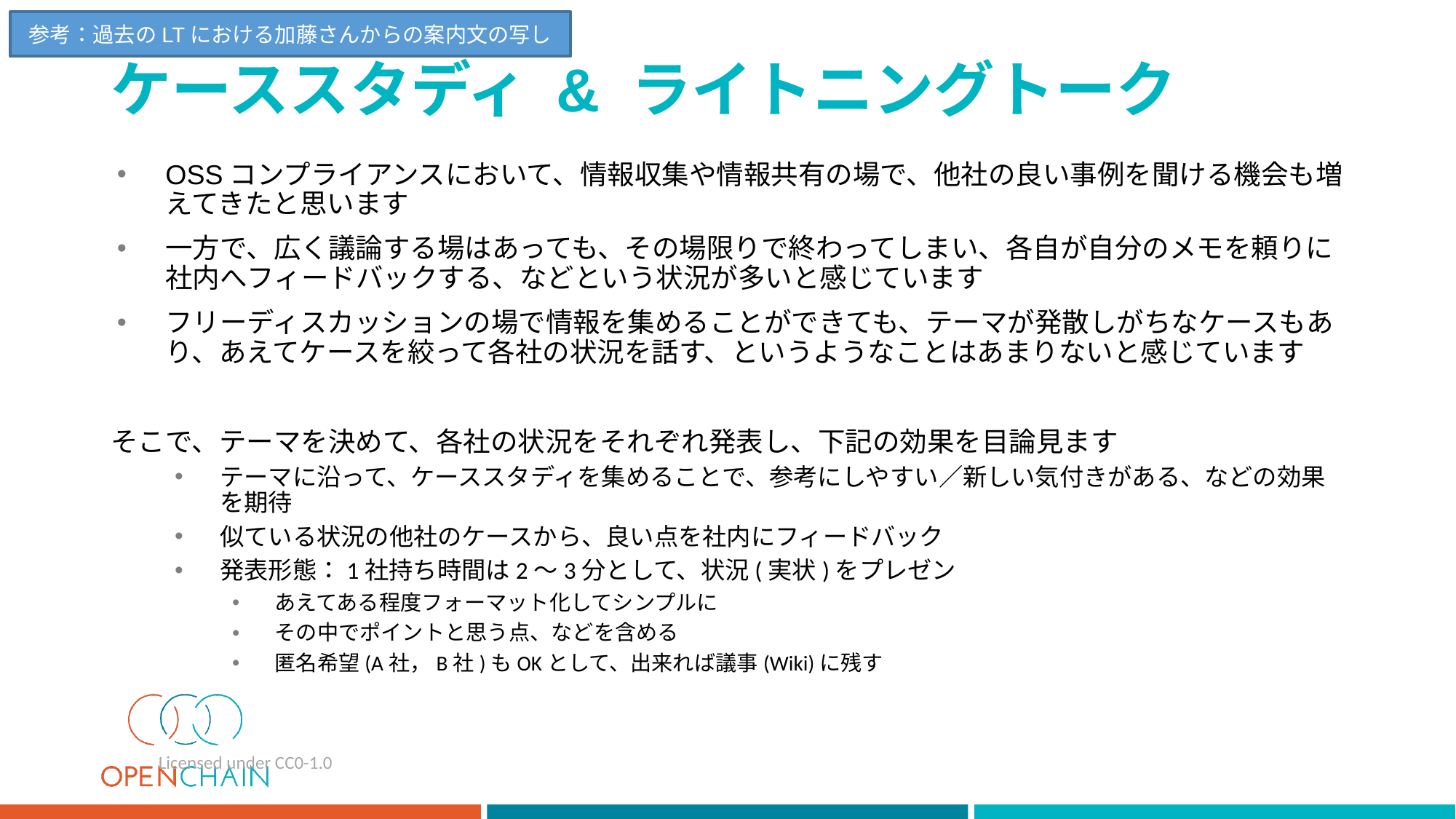

参考：過去のLTにおける加藤さんからの案内文の写し
# ケーススタディ & ライトニングトーク
OSSコンプライアンスにおいて、情報収集や情報共有の場で、他社の良い事例を聞ける機会も増えてきたと思います
一方で、広く議論する場はあっても、その場限りで終わってしまい、各自が自分のメモを頼りに社内へフィードバックする、などという状況が多いと感じています
フリーディスカッションの場で情報を集めることができても、テーマが発散しがちなケースもあり、あえてケースを絞って各社の状況を話す、というようなことはあまりないと感じています

そこで、テーマを決めて、各社の状況をそれぞれ発表し、下記の効果を目論見ます
テーマに沿って、ケーススタディを集めることで、参考にしやすい／新しい気付きがある、などの効果を期待
似ている状況の他社のケースから、良い点を社内にフィードバック
発表形態：1社持ち時間は2～3分として、状況(実状)をプレゼン
あえてある程度フォーマット化してシンプルに
その中でポイントと思う点、などを含める
匿名希望(A社，B社)もOKとして、出来れば議事(Wiki)に残す
Licensed under CC0-1.0